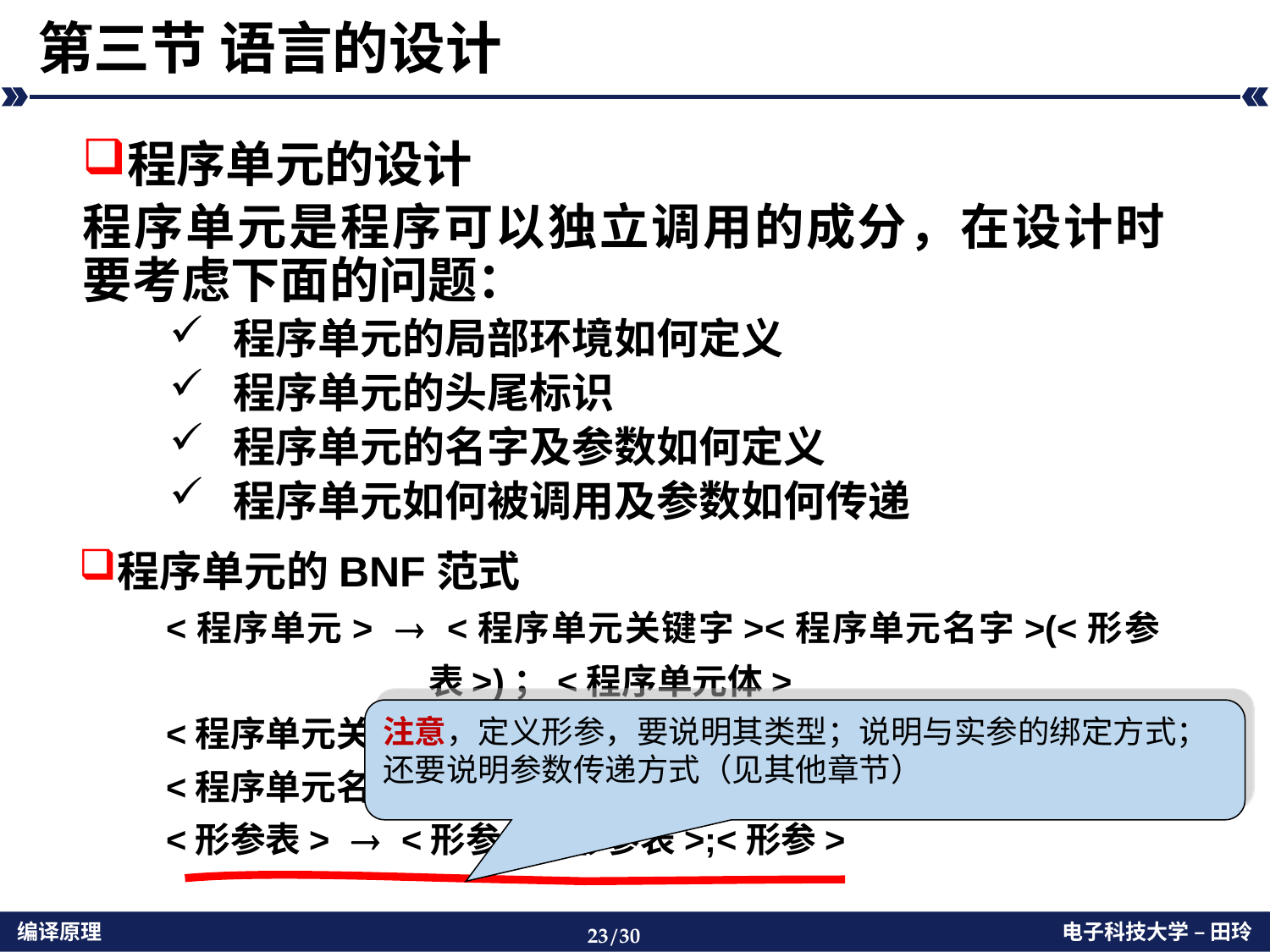

# 第三节 语言的设计
程序单元的设计
程序单元是程序可以独立调用的成分，在设计时要考虑下面的问题：
程序单元的局部环境如何定义
程序单元的头尾标识
程序单元的名字及参数如何定义
程序单元如何被调用及参数如何传递
程序单元的BNF范式
<程序单元> → <程序单元关键字><程序单元名字>(<形参表>)；<程序单元体>
<程序单元关键字> → procedure|function|class|…
<程序单元名> → <标识符>
<形参表> → <形参>|<形参表>;<形参>
注意，定义形参，要说明其类型；说明与实参的绑定方式；还要说明参数传递方式（见其他章节）